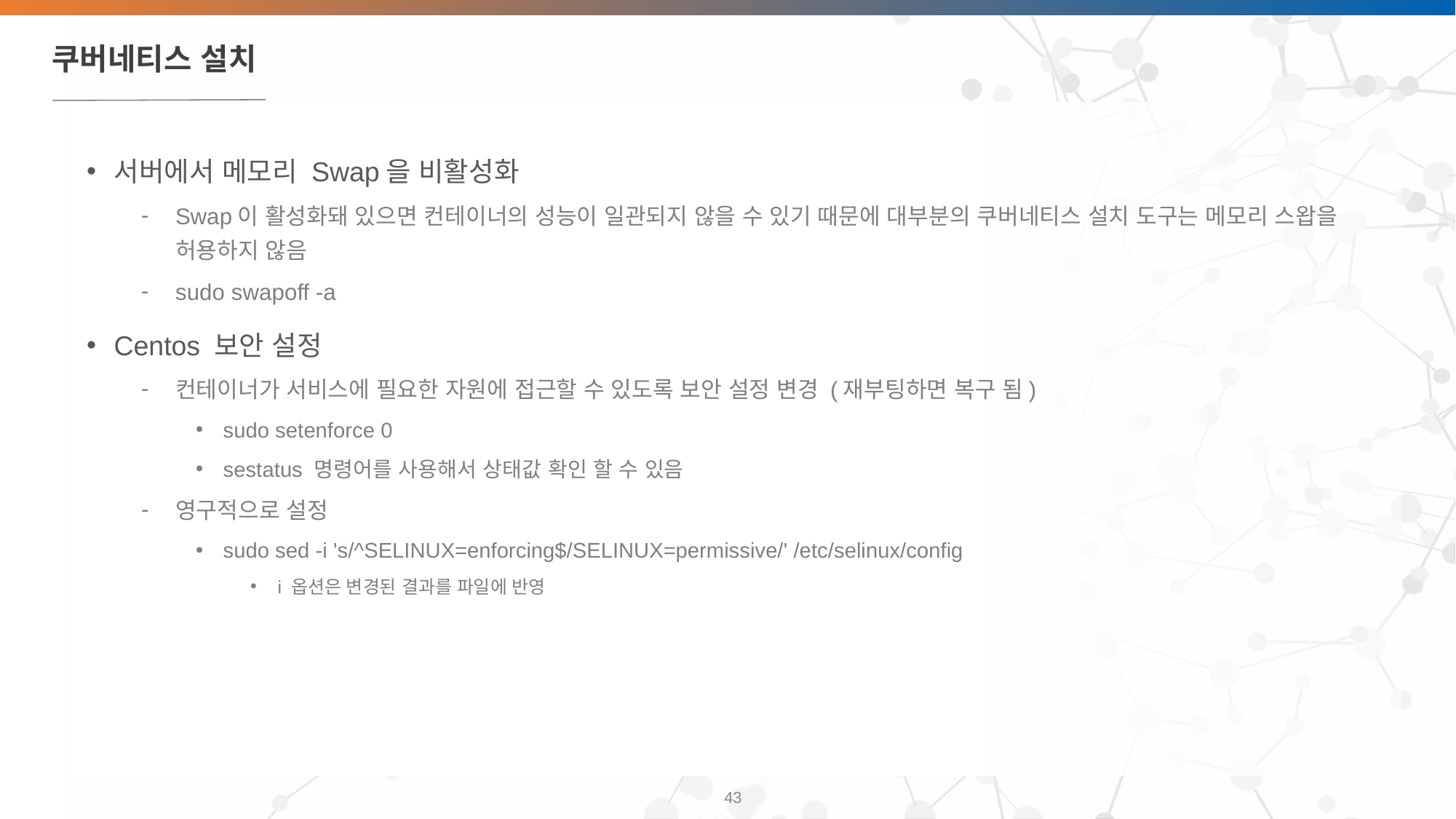

# 쿠버네티스 설치

서버에서 메모리 Swap을 비활성화
Swap이 활성화돼 있으면 컨테이너의 성능이 일관되지 않을 수 있기 때문에 대부분의 쿠버네티스 설치 도구는 메모리 스왑을 허용하지 않음
sudo swapoff -a
Centos 보안 설정
컨테이너가 서비스에 필요한 자원에 접근할 수 있도록 보안 설정 변경 (재부팅하면 복구 됨)
sudo setenforce 0
sestatus 명령어를 사용해서 상태값 확인 할 수 있음
영구적으로 설정
sudo sed -i 's/^SELINUX=enforcing$/SELINUX=permissive/' /etc/selinux/config
i 옵션은 변경된 결과를 파일에 반영

43